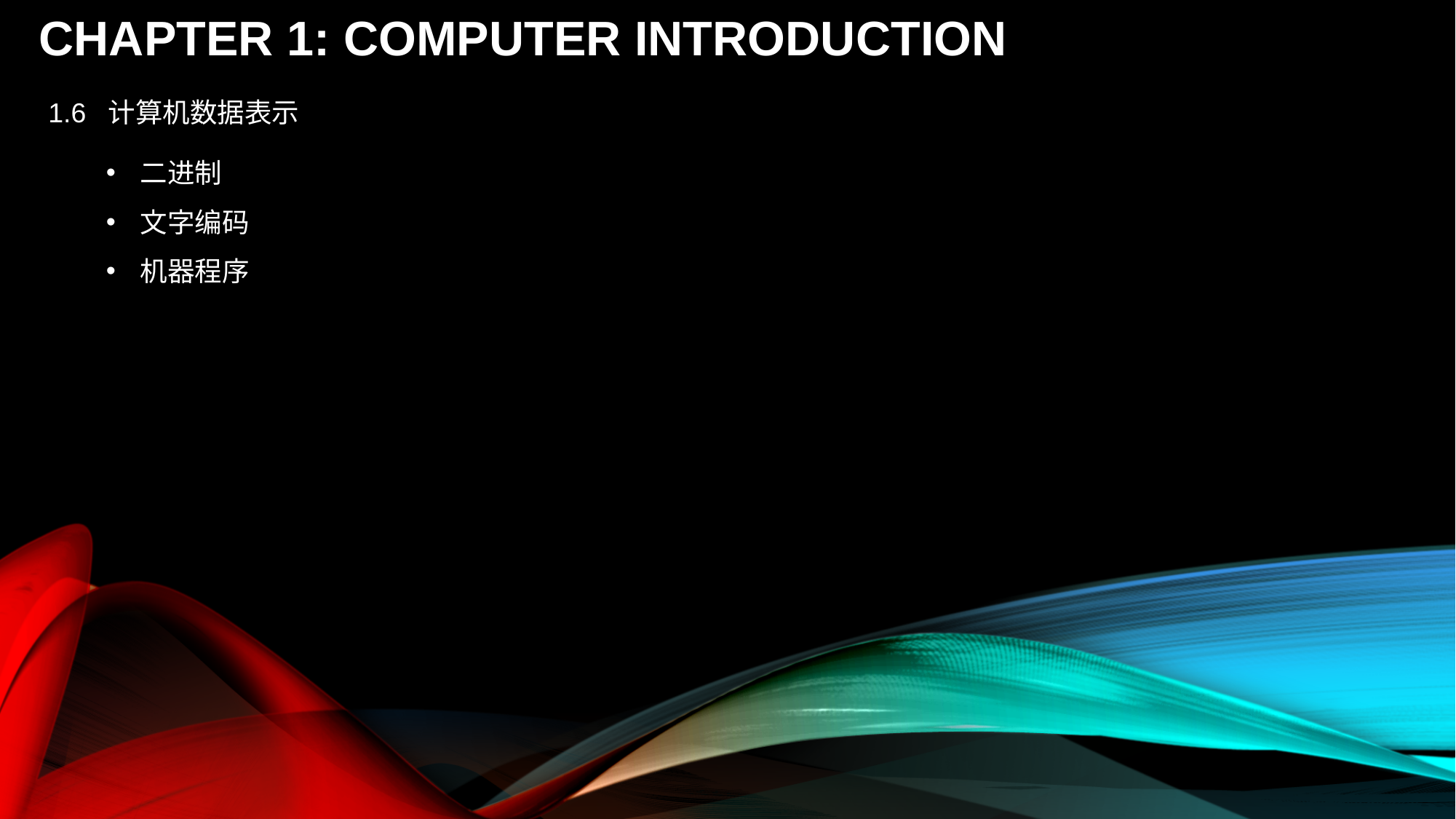

# Chapter 1: Computer introduction
1.6  计算机数据表示
二进制
文字编码
机器程序